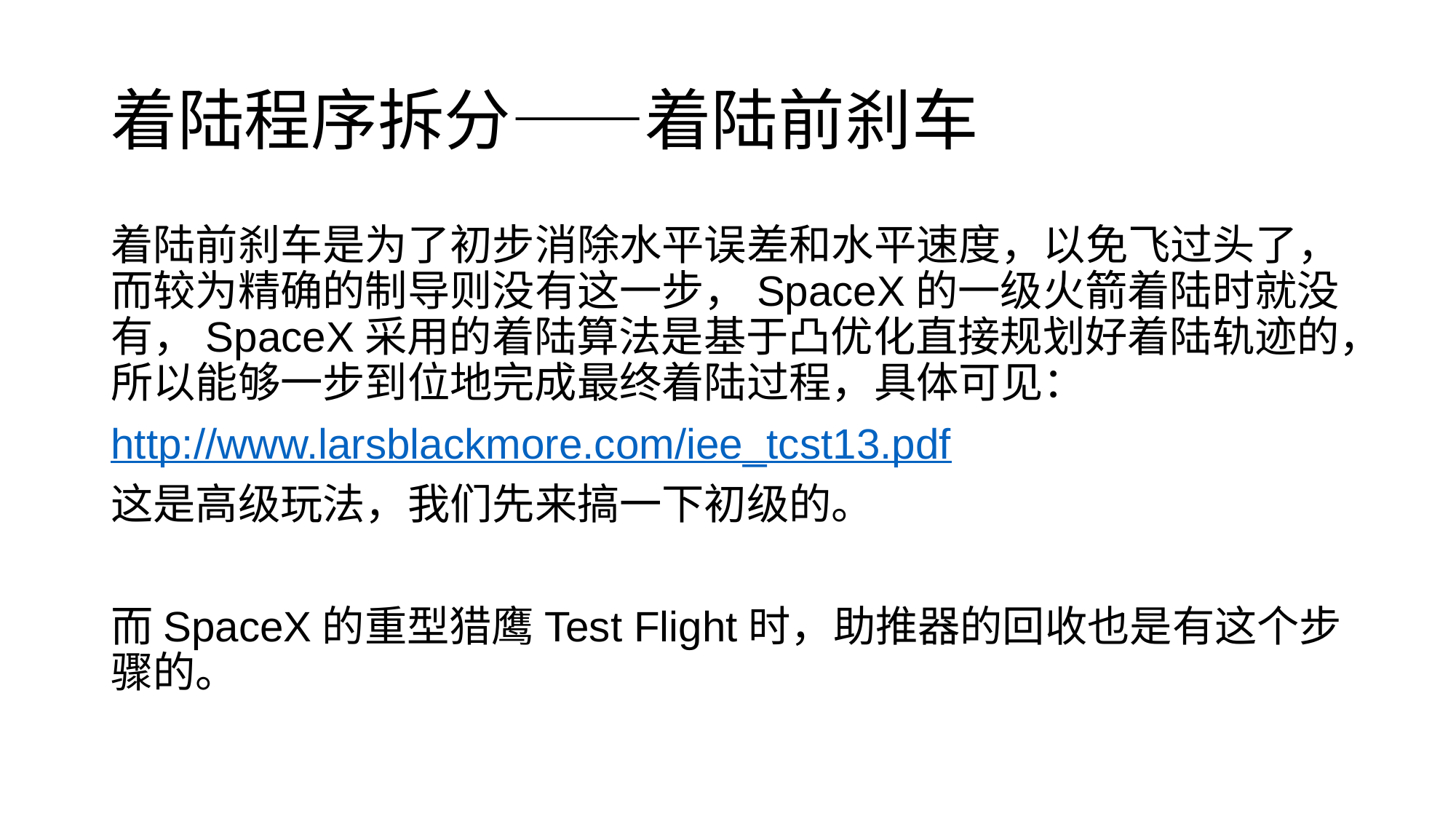

# 着陆程序拆分——着陆前刹车
着陆前刹车是为了初步消除水平误差和水平速度，以免飞过头了，而较为精确的制导则没有这一步，SpaceX的一级火箭着陆时就没有，SpaceX采用的着陆算法是基于凸优化直接规划好着陆轨迹的，所以能够一步到位地完成最终着陆过程，具体可见：
http://www.larsblackmore.com/iee_tcst13.pdf
这是高级玩法，我们先来搞一下初级的。

而SpaceX的重型猎鹰Test Flight时，助推器的回收也是有这个步骤的。